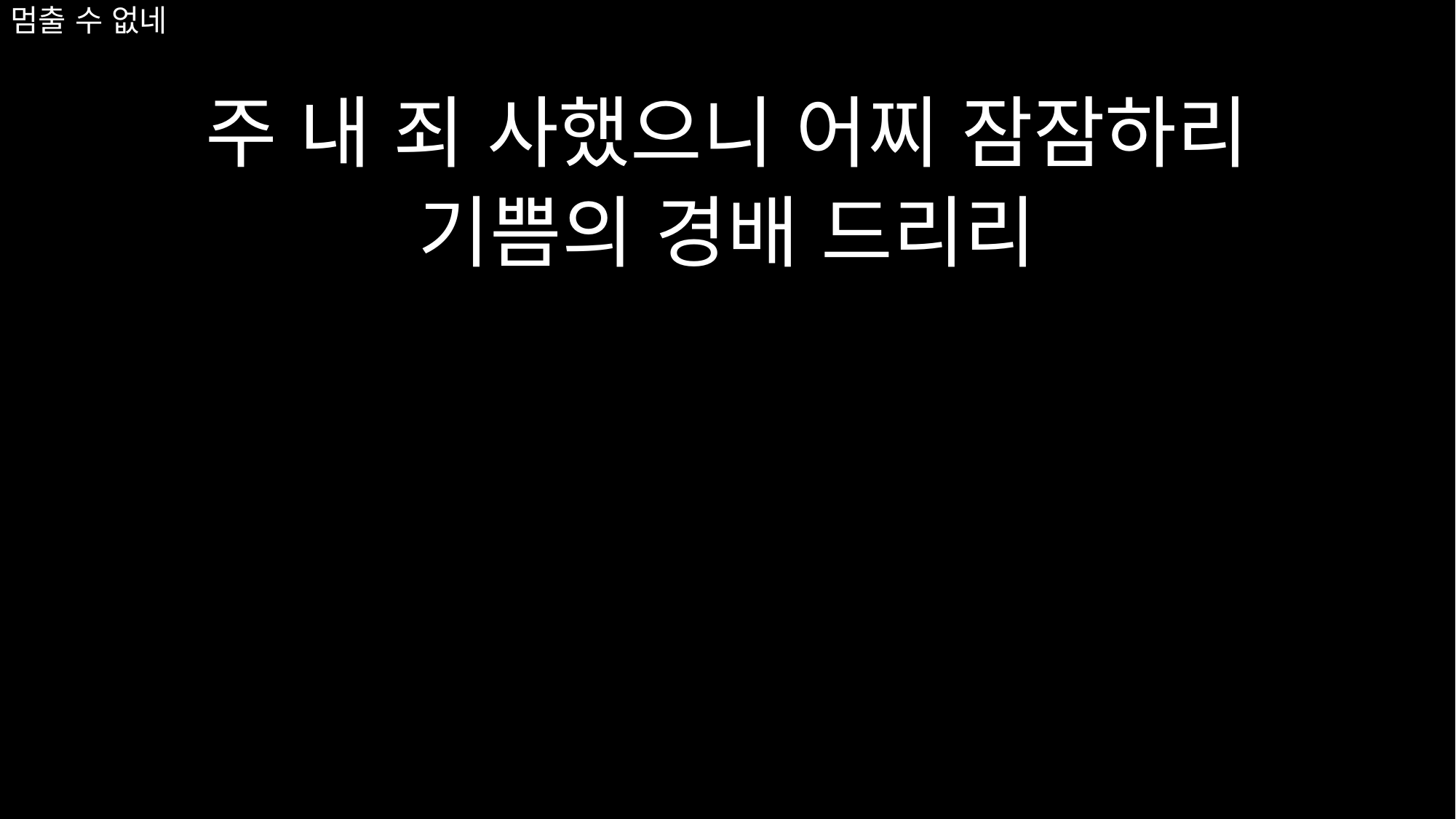

# 멈출 수 없네
주 내 죄 사했으니 어찌 잠잠하리
기쁨의 경배 드리리